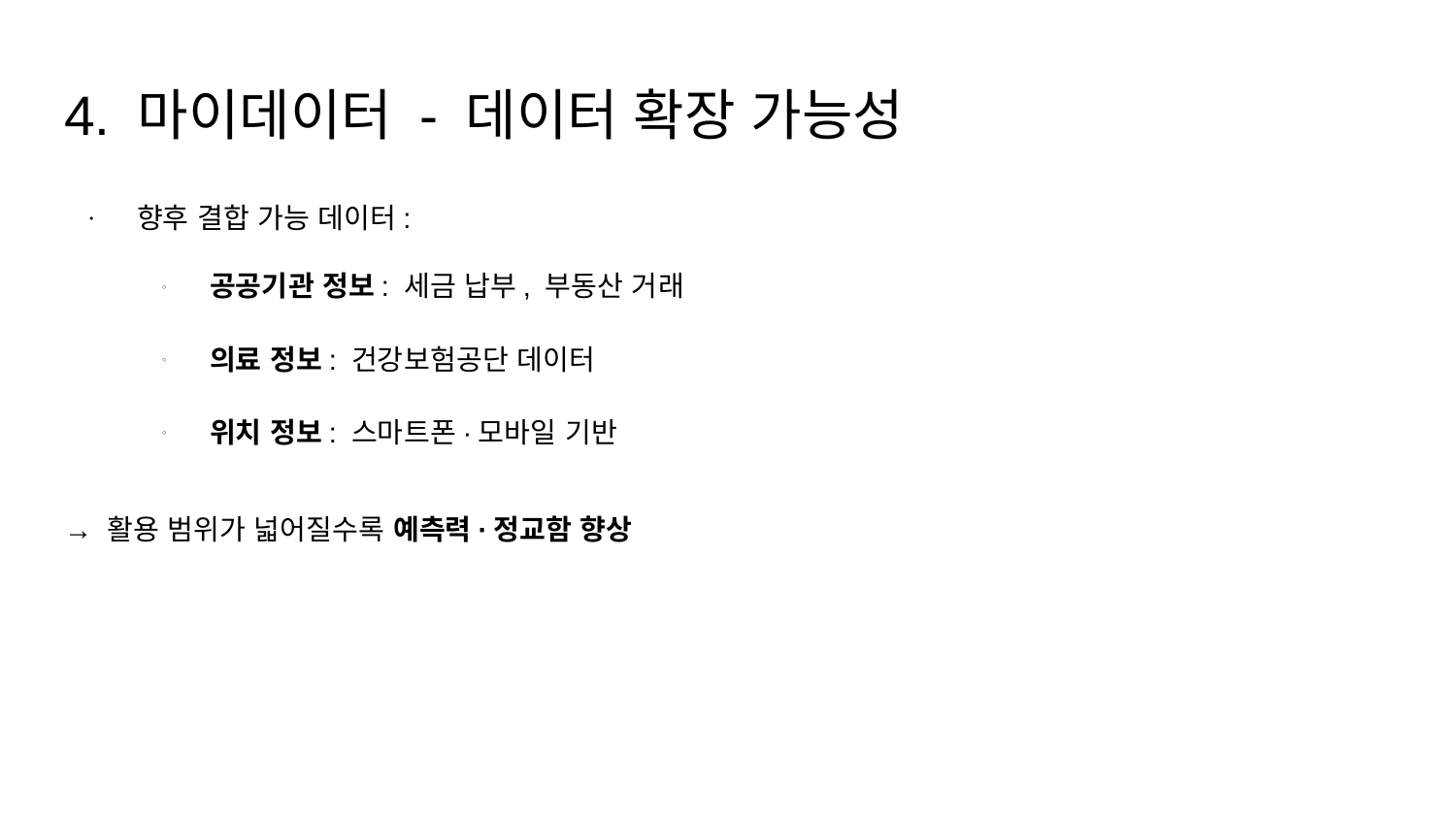

# 4. 마이데이터 - 데이터 확장 가능성
향후 결합 가능 데이터:
공공기관 정보: 세금 납부, 부동산 거래
의료 정보: 건강보험공단 데이터
위치 정보: 스마트폰·모바일 기반
→ 활용 범위가 넓어질수록 예측력·정교함 향상